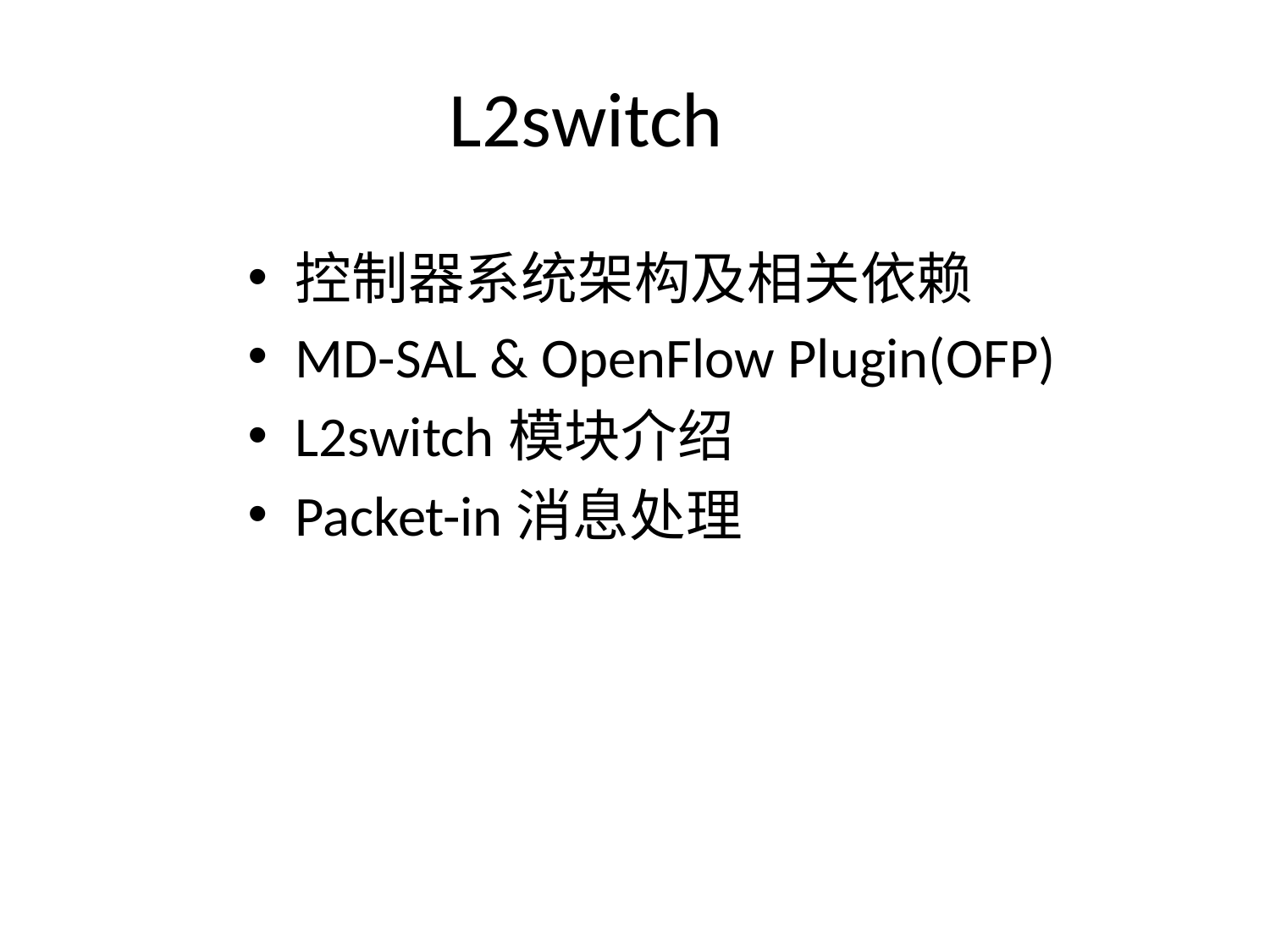

# L2switch
控制器系统架构及相关依赖
MD-SAL & OpenFlow Plugin(OFP)
L2switch模块介绍
Packet-in消息处理